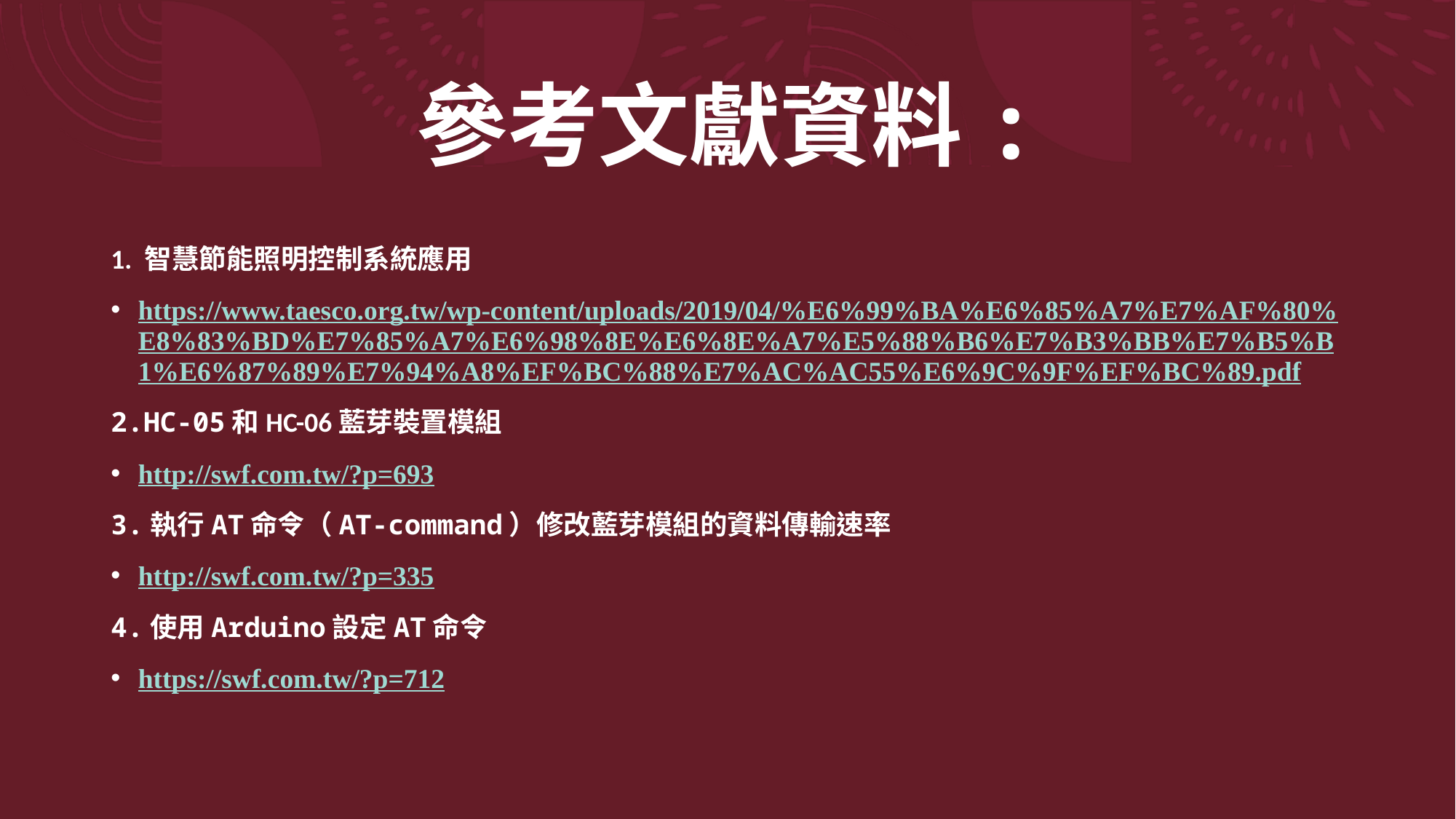

# 參考文獻資料:
1. 智慧節能照明控制系統應用
https://www.taesco.org.tw/wp-content/uploads/2019/04/%E6%99%BA%E6%85%A7%E7%AF%80%E8%83%BD%E7%85%A7%E6%98%8E%E6%8E%A7%E5%88%B6%E7%B3%BB%E7%B5%B1%E6%87%89%E7%94%A8%EF%BC%88%E7%AC%AC55%E6%9C%9F%EF%BC%89.pdf
2.HC-05和HC-06藍芽裝置模組
http://swf.com.tw/?p=693
3.執行AT命令（AT-command）修改藍芽模組的資料傳輸速率
http://swf.com.tw/?p=335
4.使用Arduino設定AT命令
https://swf.com.tw/?p=712